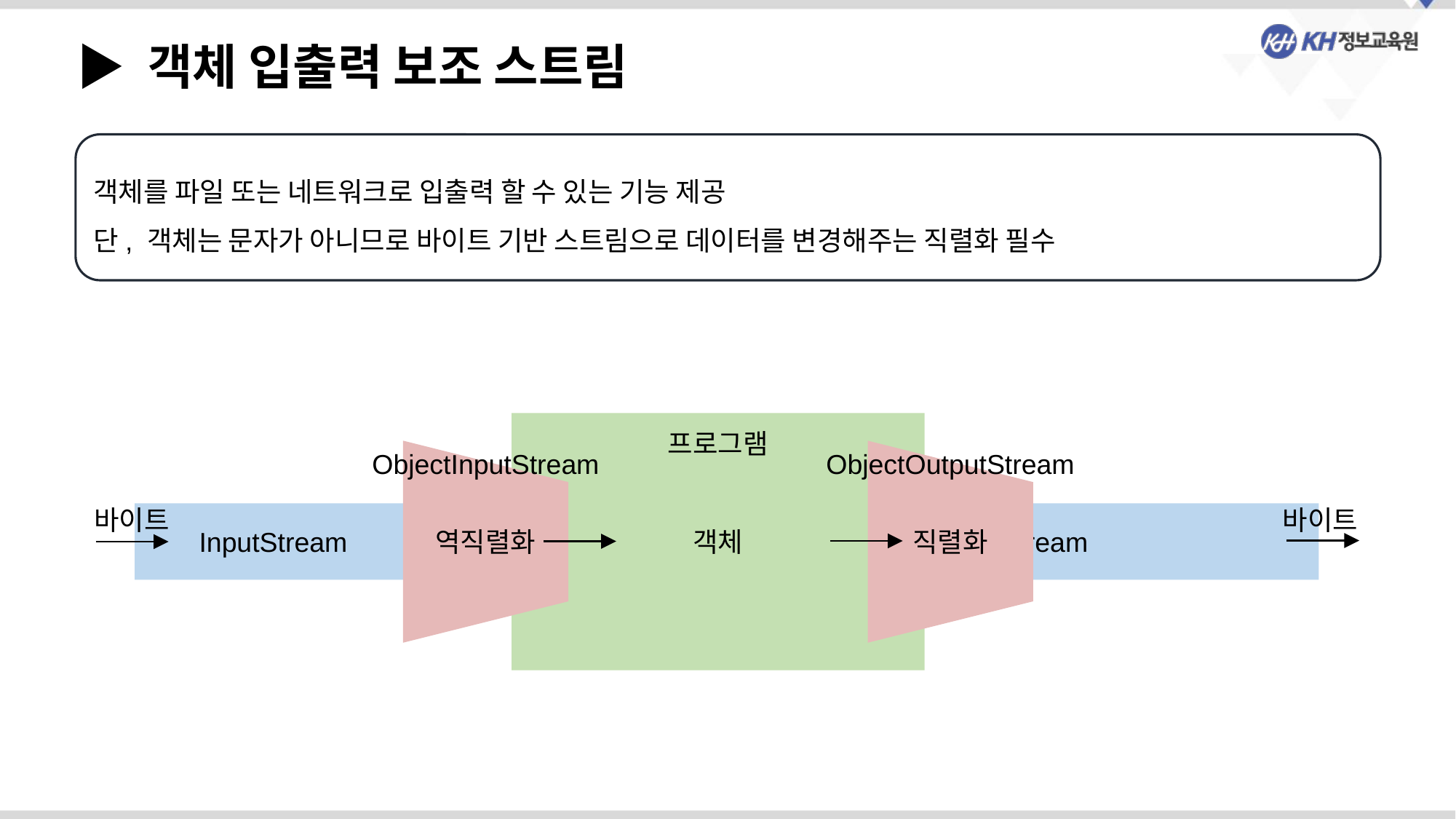

▶ 객체 입출력 보조 스트림
객체를 파일 또는 네트워크로 입출력 할 수 있는 기능 제공
단, 객체는 문자가 아니므로 바이트 기반 스트림으로 데이터를 변경해주는 직렬화 필수
프로그램

객체

ObjectInputStream
ObjectOutputStream

바이트
바이트
       InputStream                                                                           OutputStream
역직렬화
직렬화